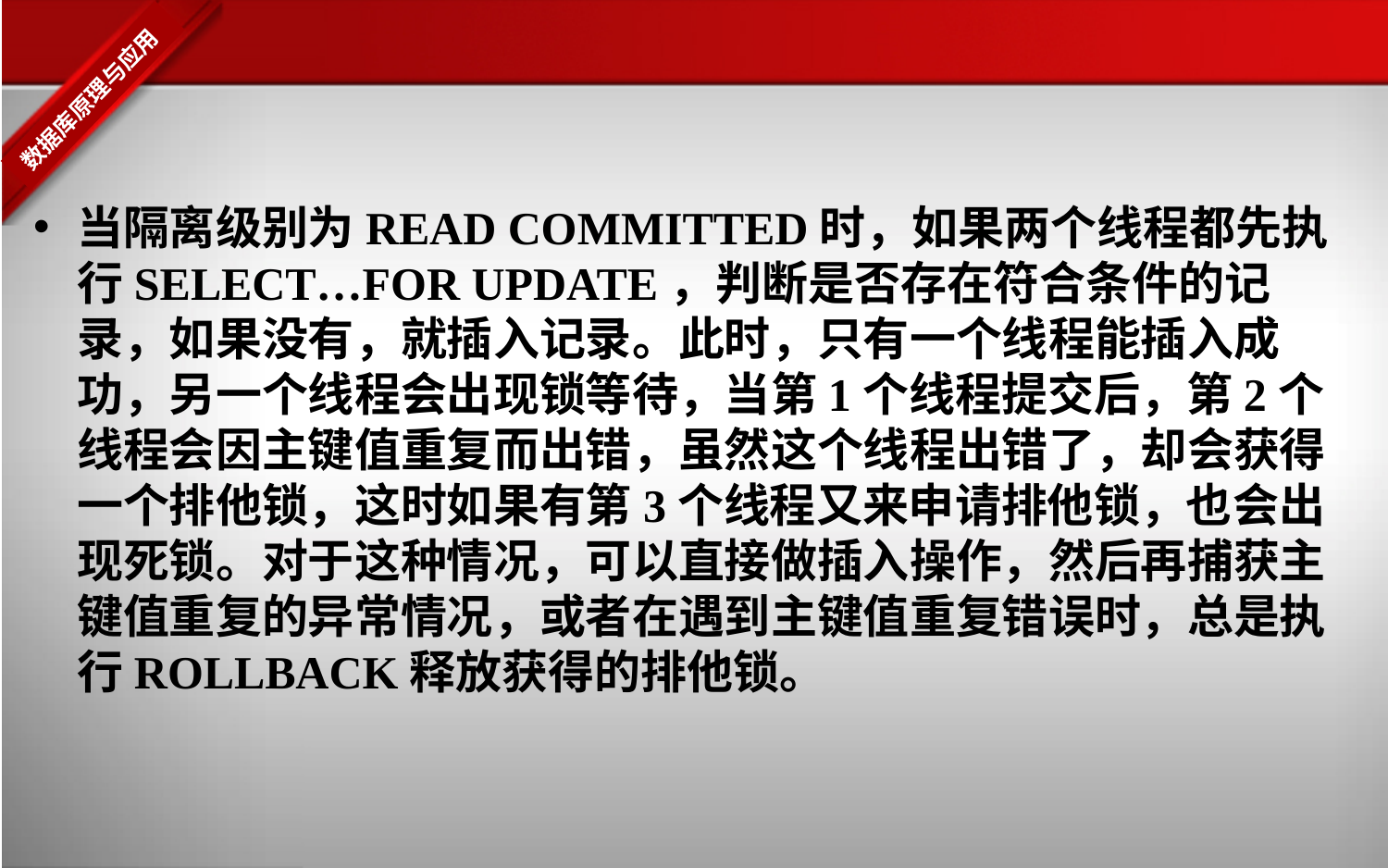

当隔离级别为READ COMMITTED时，如果两个线程都先执行SELECT…FOR UPDATE，判断是否存在符合条件的记录，如果没有，就插入记录。此时，只有一个线程能插入成功，另一个线程会出现锁等待，当第1个线程提交后，第2个线程会因主键值重复而出错，虽然这个线程出错了，却会获得一个排他锁，这时如果有第3个线程又来申请排他锁，也会出现死锁。对于这种情况，可以直接做插入操作，然后再捕获主键值重复的异常情况，或者在遇到主键值重复错误时，总是执行ROLLBACK释放获得的排他锁。